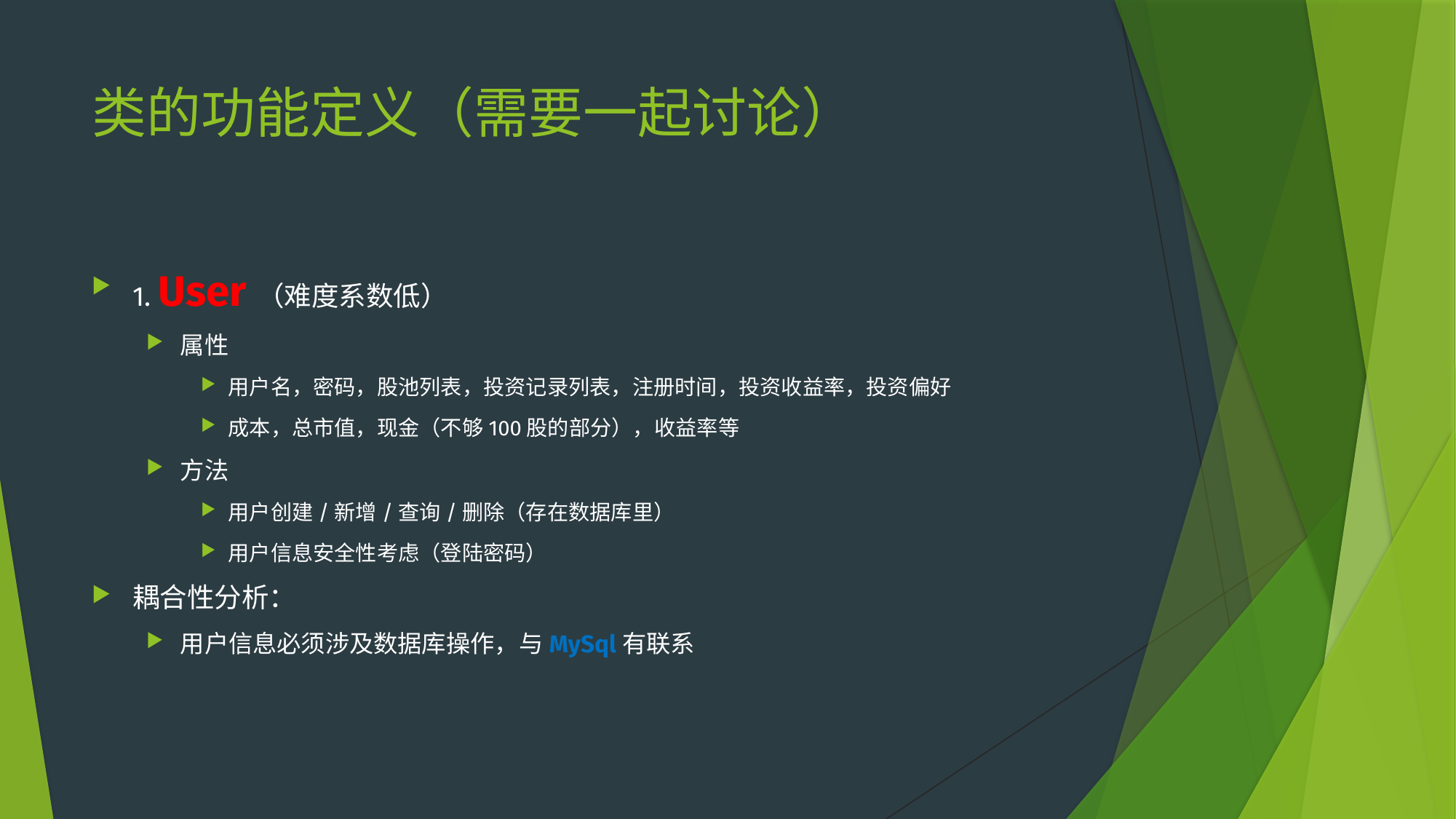

# 类的功能定义（需要一起讨论）
1. User（难度系数低）
属性
用户名，密码，股池列表，投资记录列表，注册时间，投资收益率，投资偏好
成本，总市值，现金（不够100股的部分），收益率等
方法
用户创建/新增/查询/删除（存在数据库里）
用户信息安全性考虑（登陆密码）
耦合性分析：
用户信息必须涉及数据库操作，与MySql有联系